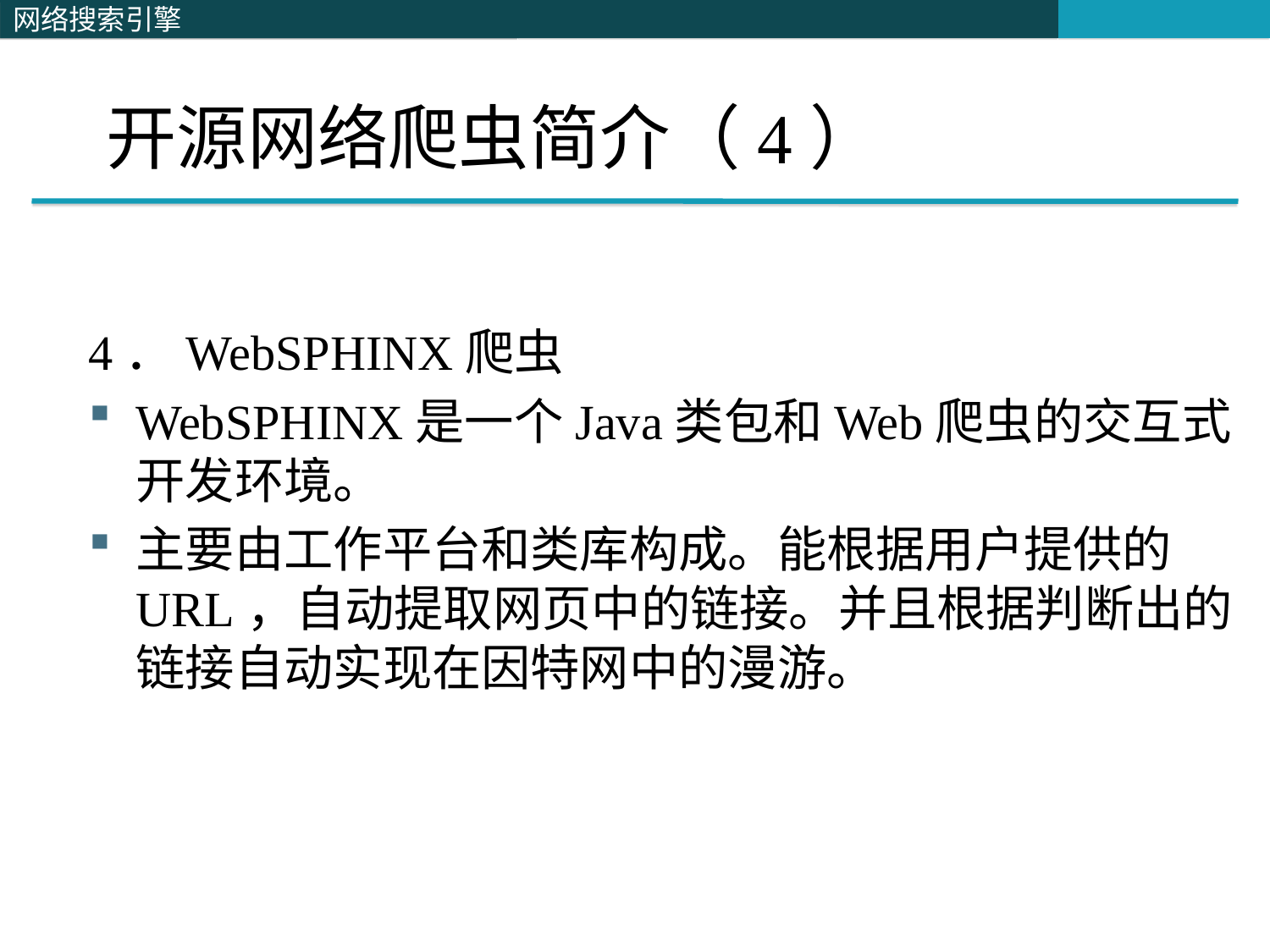

# 开源网络爬虫简介（4）
4．WebSPHINX爬虫
WebSPHINX是一个Java类包和Web爬虫的交互式开发环境。
主要由工作平台和类库构成。能根据用户提供的URL，自动提取网页中的链接。并且根据判断出的链接自动实现在因特网中的漫游。